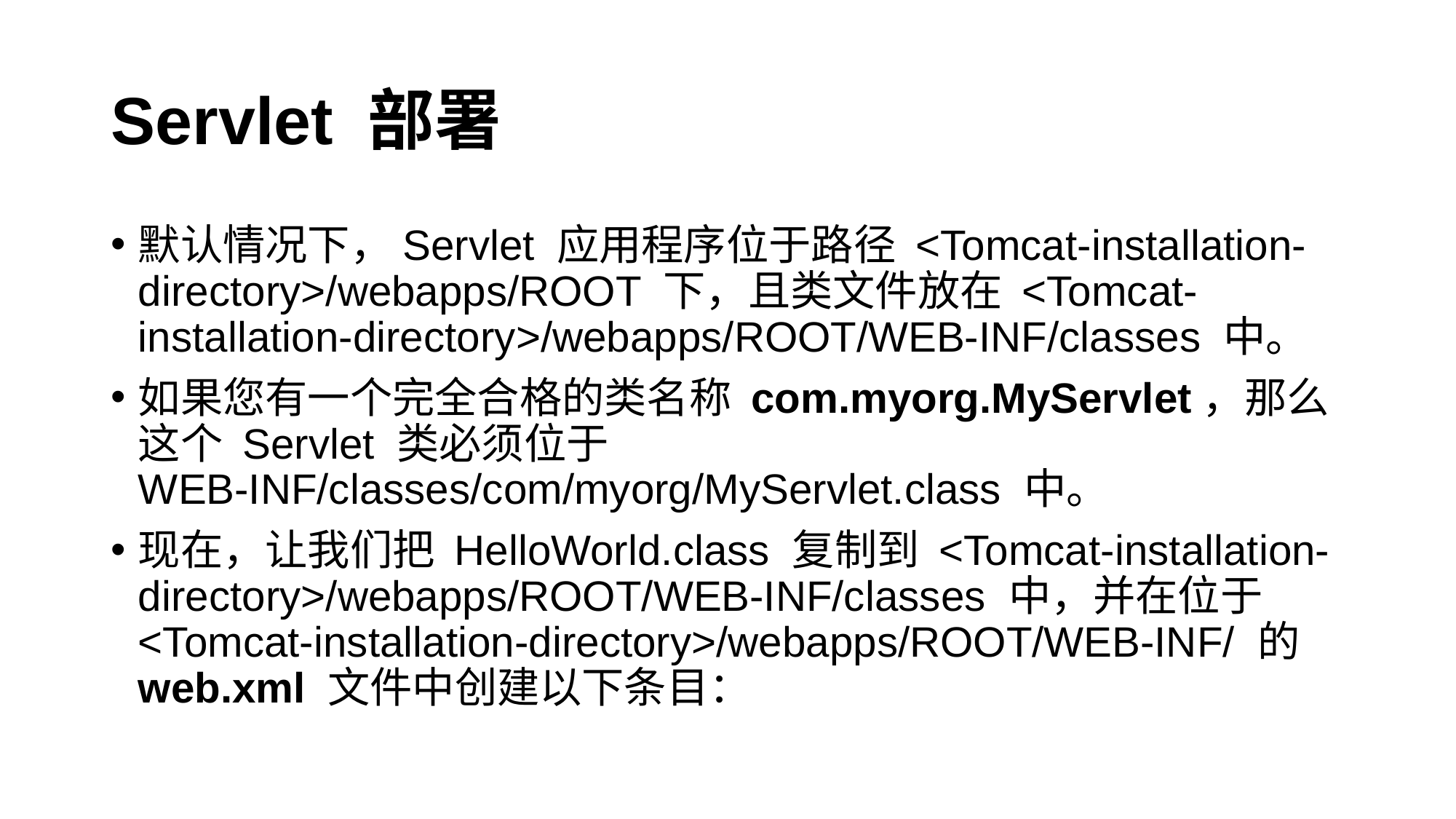

# Servlet 部署
默认情况下，Servlet 应用程序位于路径 <Tomcat-installation-directory>/webapps/ROOT 下，且类文件放在 <Tomcat-installation-directory>/webapps/ROOT/WEB-INF/classes 中。
如果您有一个完全合格的类名称 com.myorg.MyServlet，那么这个 Servlet 类必须位于 WEB-INF/classes/com/myorg/MyServlet.class 中。
现在，让我们把 HelloWorld.class 复制到 <Tomcat-installation-directory>/webapps/ROOT/WEB-INF/classes 中，并在位于 <Tomcat-installation-directory>/webapps/ROOT/WEB-INF/ 的 web.xml 文件中创建以下条目：